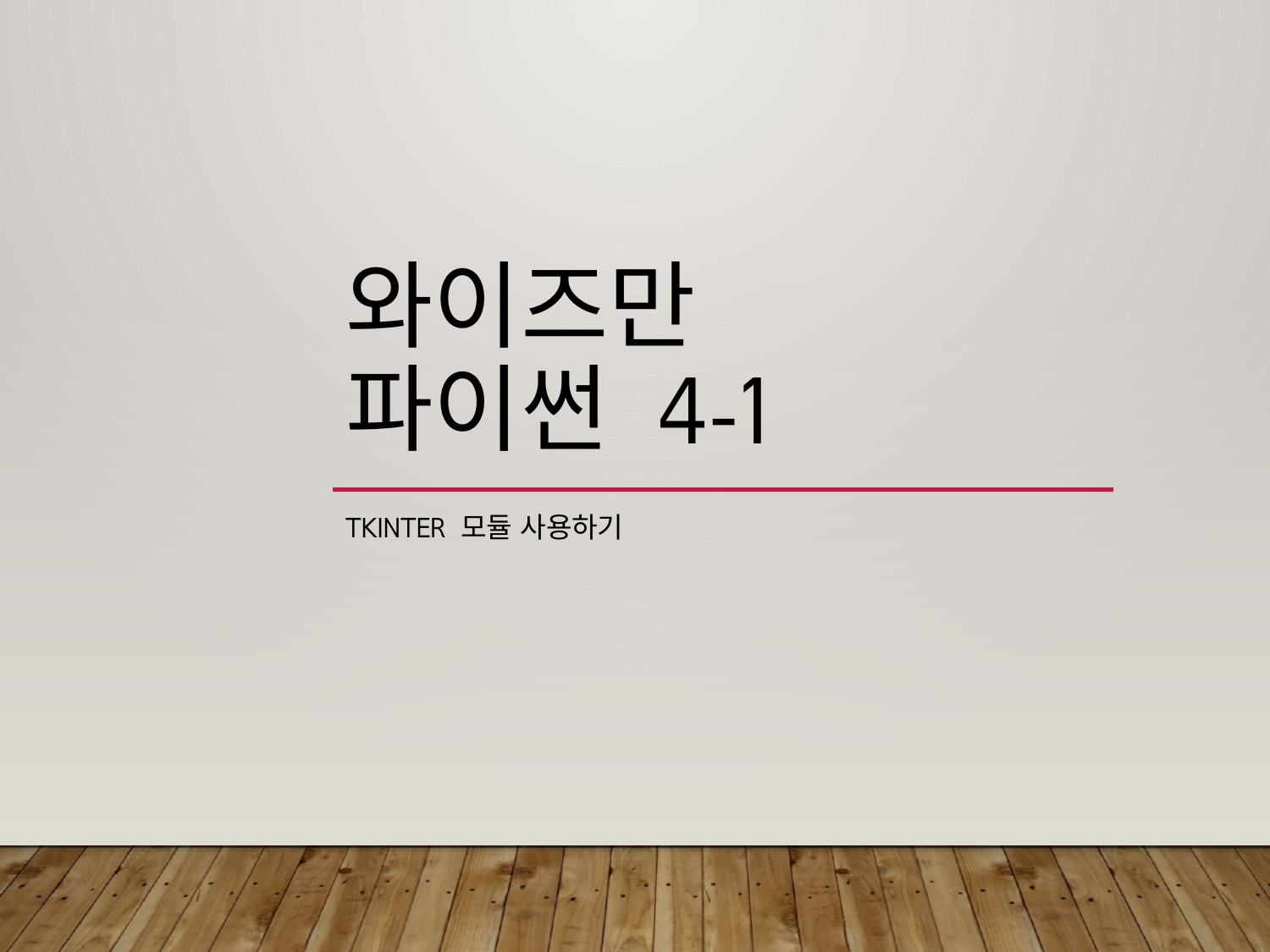

# 와이즈만 파이썬 4-1
tkinter 모듈 사용하기